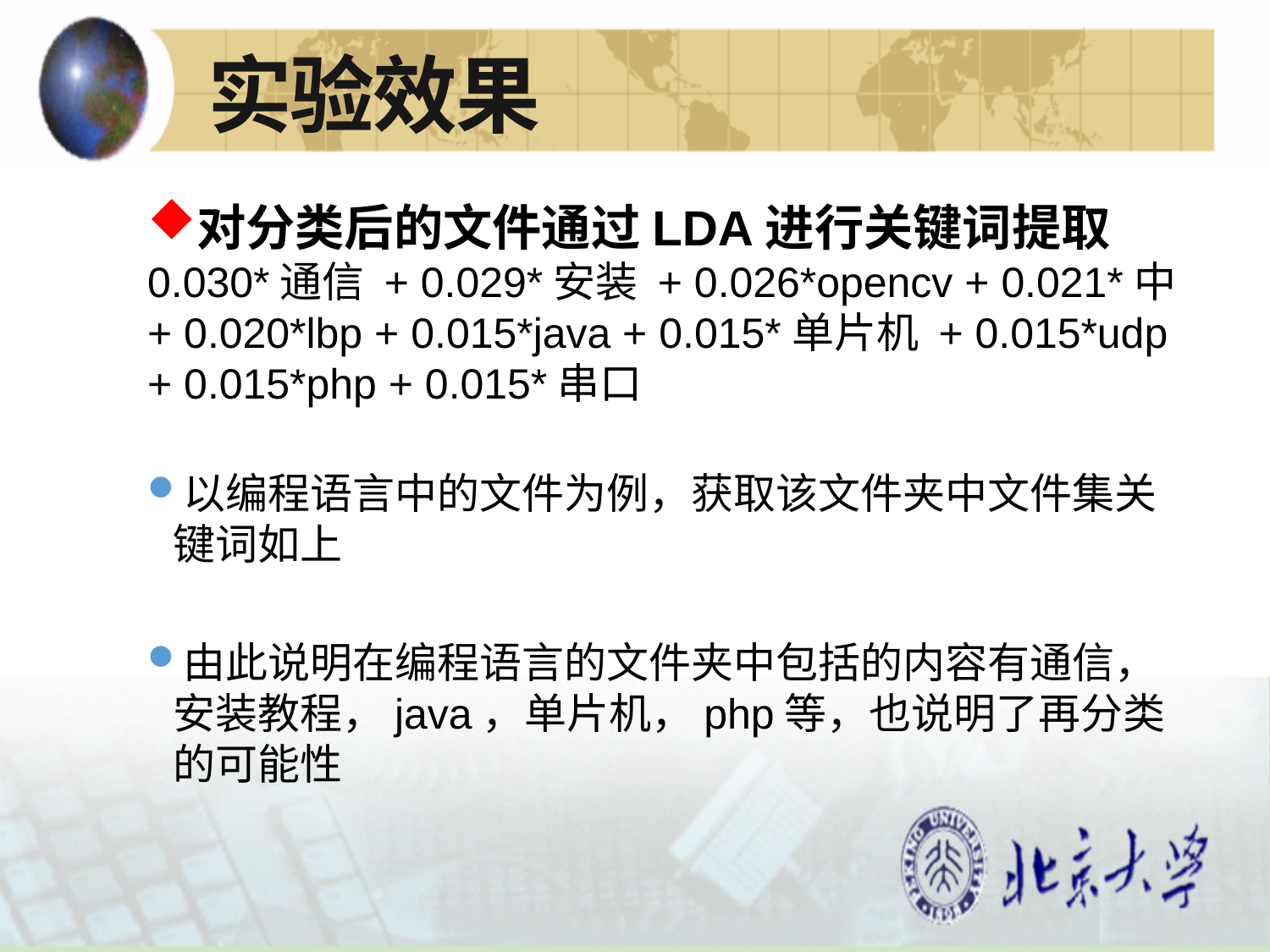

实验效果
对分类后的文件通过LDA进行关键词提取
0.030*通信 + 0.029*安装 + 0.026*opencv + 0.021*中 + 0.020*lbp + 0.015*java + 0.015*单片机 + 0.015*udp + 0.015*php + 0.015*串口

以编程语言中的文件为例，获取该文件夹中文件集关键词如上

由此说明在编程语言的文件夹中包括的内容有通信，安装教程，java，单片机，php等，也说明了再分类的可能性